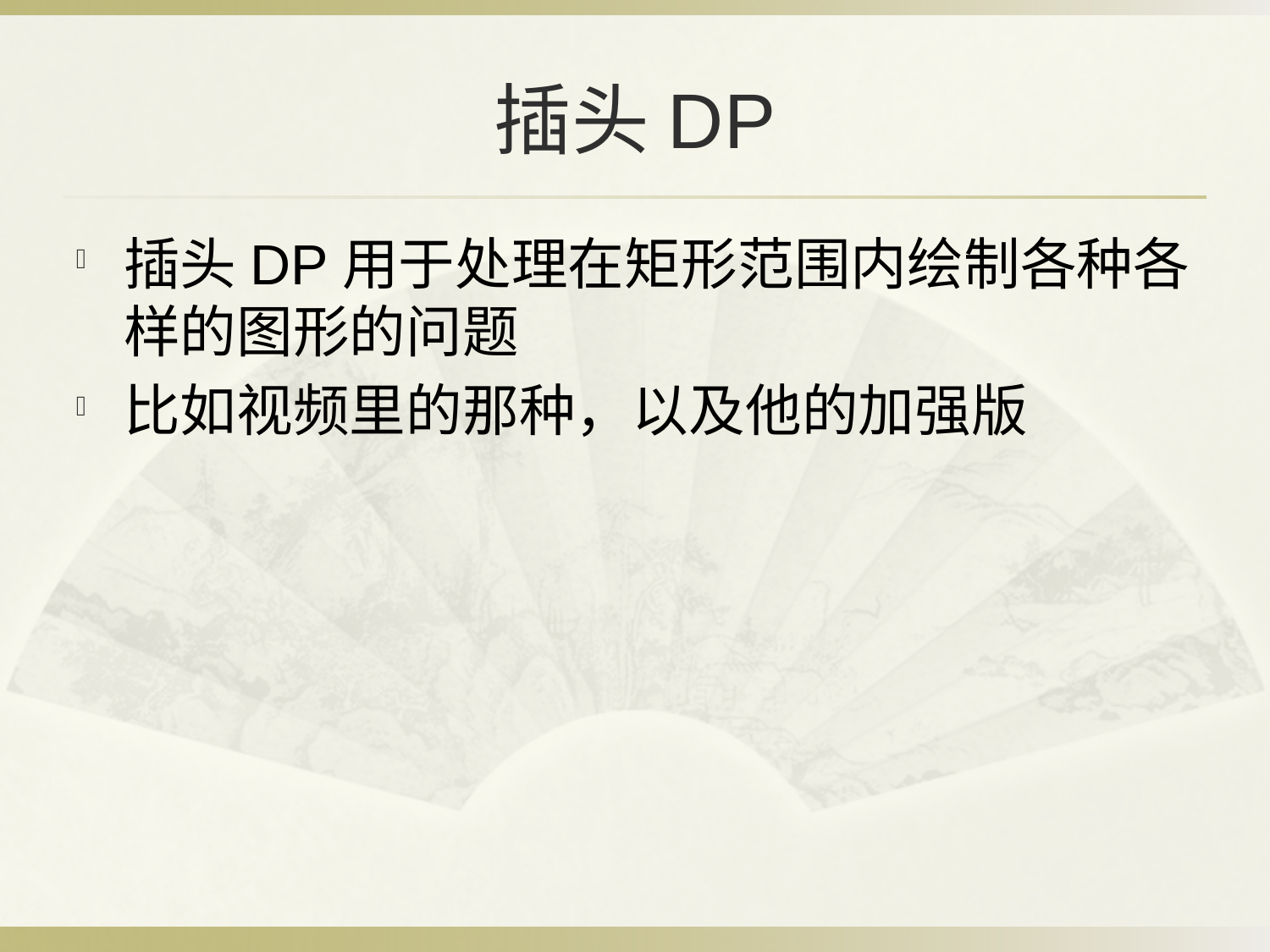

# 插头DP
插头DP用于处理在矩形范围内绘制各种各样的图形的问题
比如视频里的那种，以及他的加强版